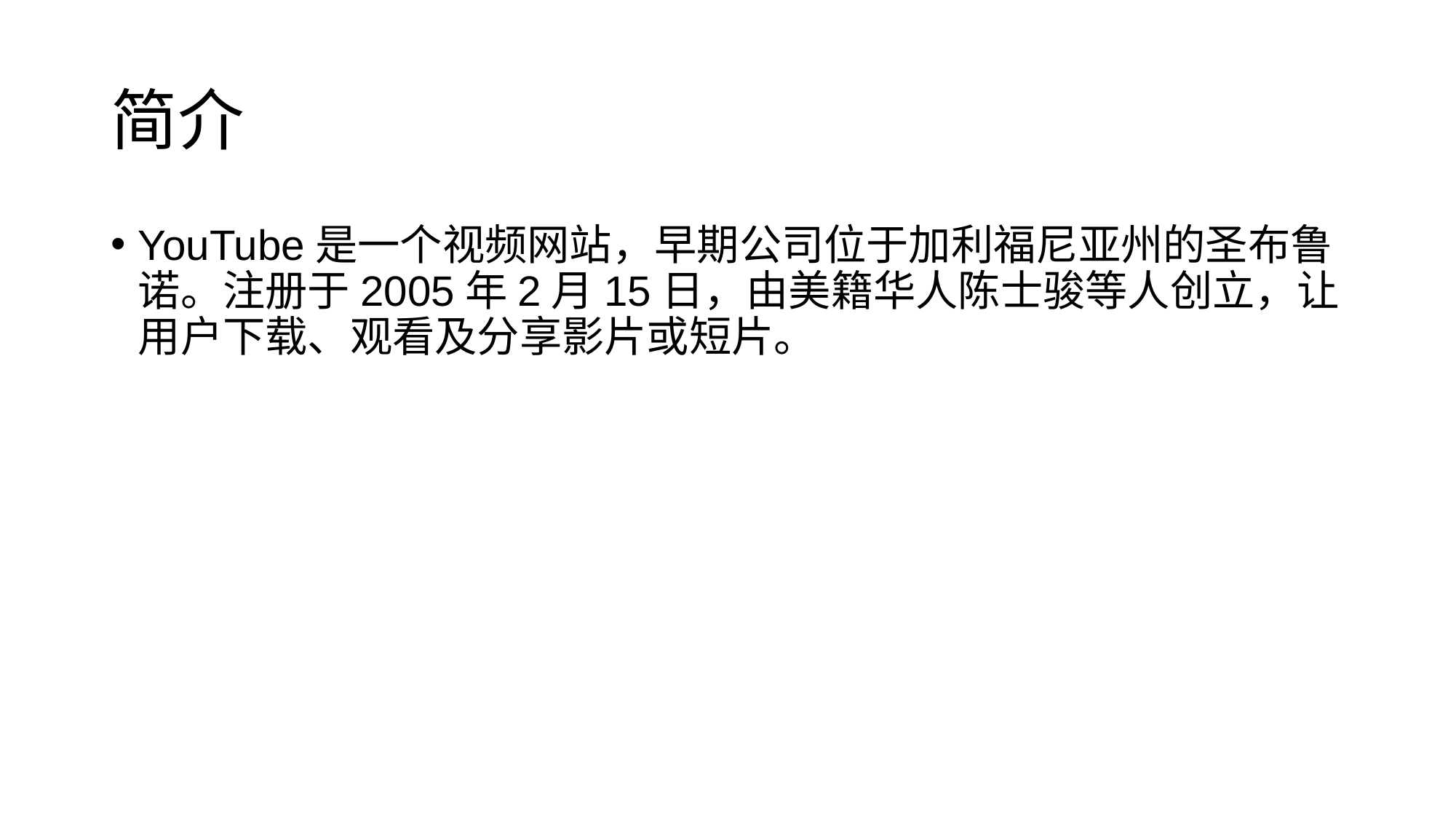

# 简介
YouTube是一个视频网站，早期公司位于加利福尼亚州的圣布鲁诺。注册于2005年2月15日，由美籍华人陈士骏等人创立，让用户下载、观看及分享影片或短片。